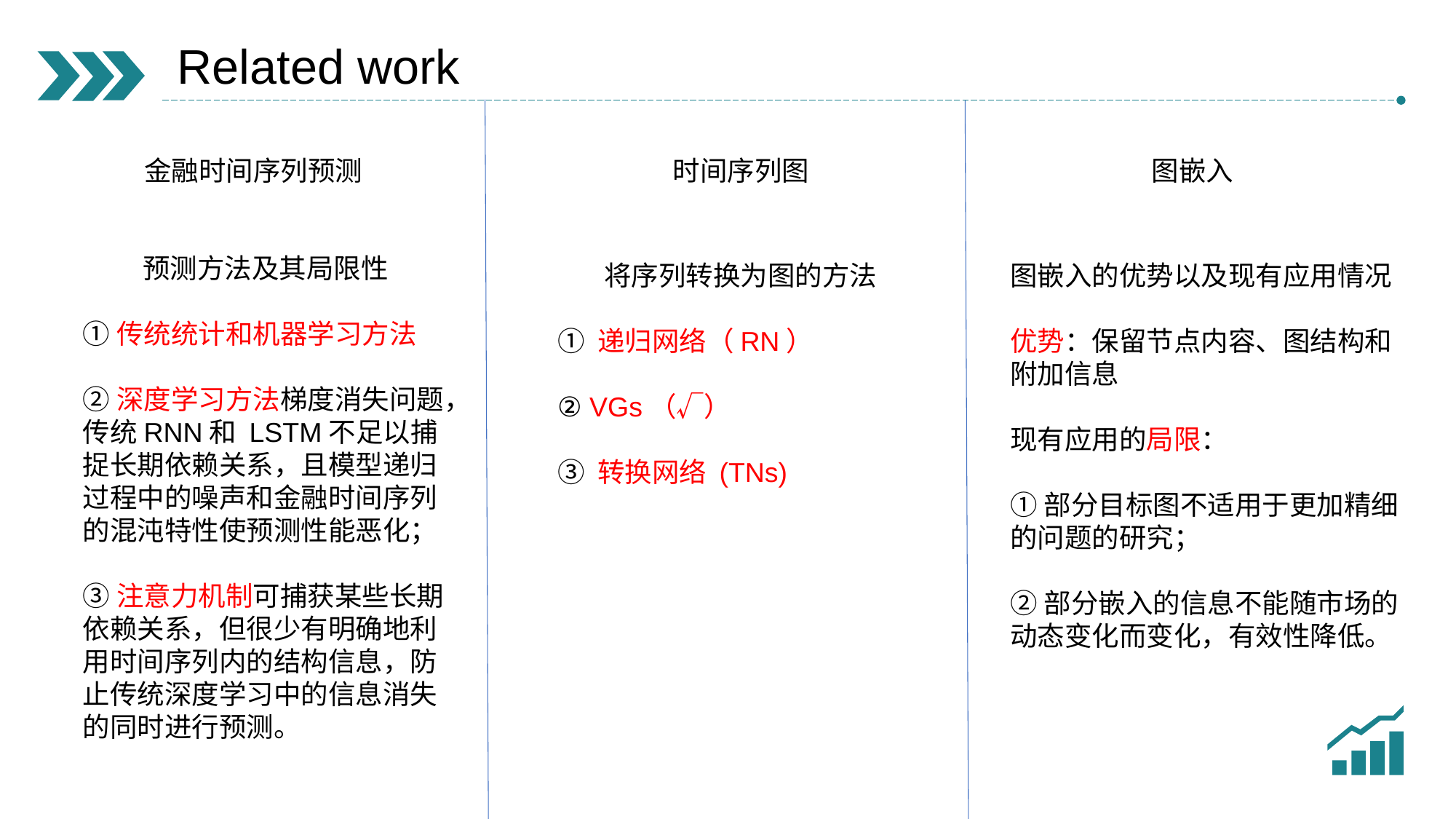

Related work

金融时间序列预测
时间序列图
图嵌入
预测方法及其局限性

①传统统计和机器学习方法

②深度学习方法梯度消失问题，传统RNN和 LSTM不足以捕捉长期依赖关系，且模型递归过程中的噪声和金融时间序列的混沌特性使预测性能恶化；

③注意力机制可捕获某些长期依赖关系，但很少有明确地利用时间序列内的结构信息，防止传统深度学习中的信息消失的同时进行预测。
将序列转换为图的方法

① 递归网络（RN）

② VGs（√）

③ 转换网络 (TNs)
图嵌入的优势以及现有应用情况

优势：保留节点内容、图结构和附加信息

现有应用的局限：

①部分目标图不适用于更加精细的问题的研究；

②部分嵌入的信息不能随市场的动态变化而变化，有效性降低。